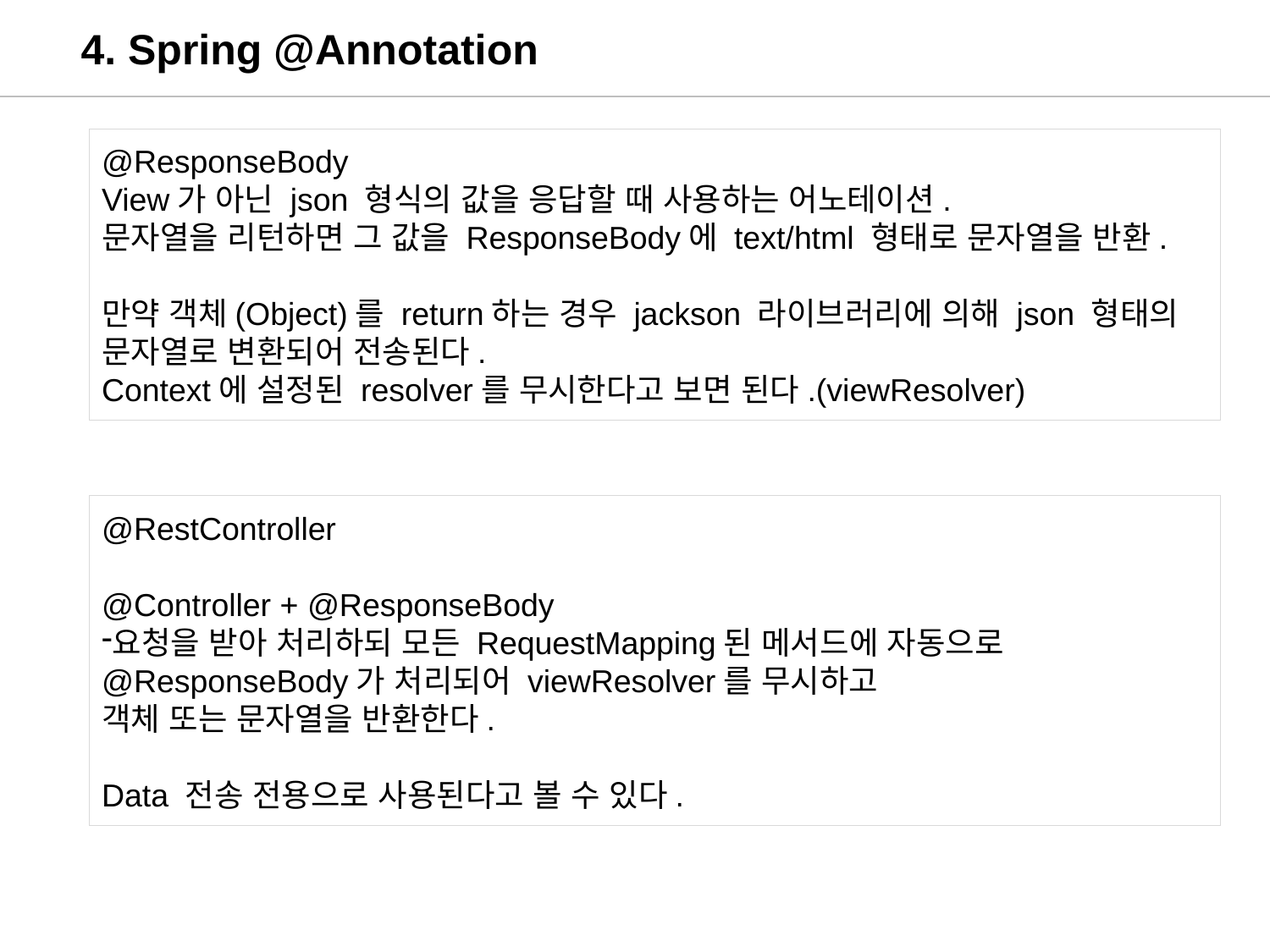

4. Spring @Annotation
@ResponseBody
View가 아닌 json 형식의 값을 응답할 때 사용하는 어노테이션.
문자열을 리턴하면 그 값을 ResponseBody에 text/html 형태로 문자열을 반환.

만약 객체(Object)를 return하는 경우 jackson 라이브러리에 의해 json 형태의 문자열로 변환되어 전송된다.
Context에 설정된 resolver를 무시한다고 보면 된다.(viewResolver)
@RestController

@Controller + @ResponseBody
요청을 받아 처리하되 모든 RequestMapping된 메서드에 자동으로 @ResponseBody가 처리되어 viewResolver를 무시하고
객체 또는 문자열을 반환한다.

Data 전송 전용으로 사용된다고 볼 수 있다.